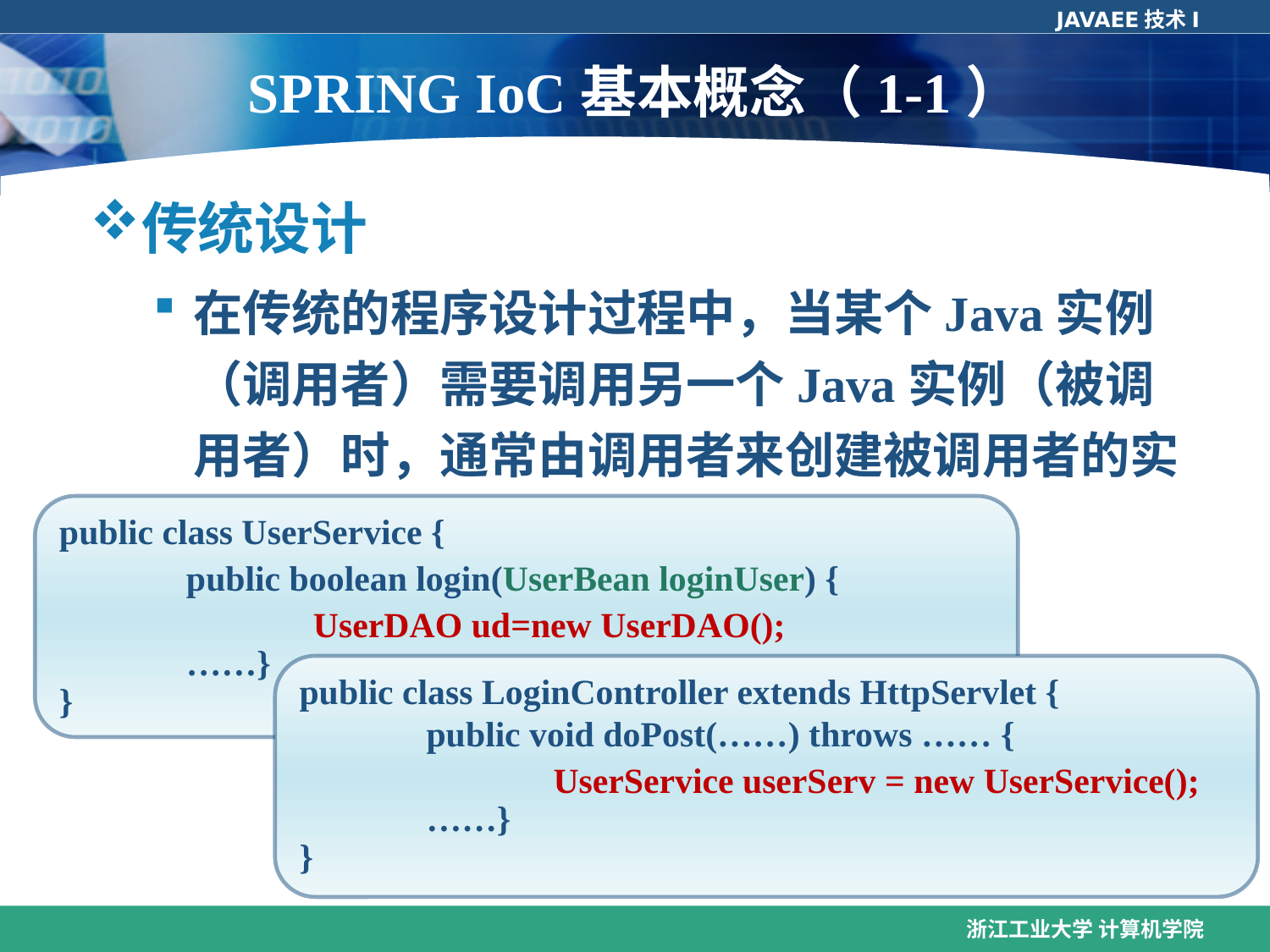

# SPRING IoC基本概念（1-1）
传统设计
在传统的程序设计过程中，当某个Java实例（调用者）需要调用另一个Java实例（被调用者）时，通常由调用者来创建被调用者的实例
public class UserService {
	public boolean login(UserBean loginUser) {
		UserDAO ud=new UserDAO();
	……}
}
public class LoginController extends HttpServlet {
	public void doPost(……) throws …… {
		UserService userServ = new UserService();
	……}
}